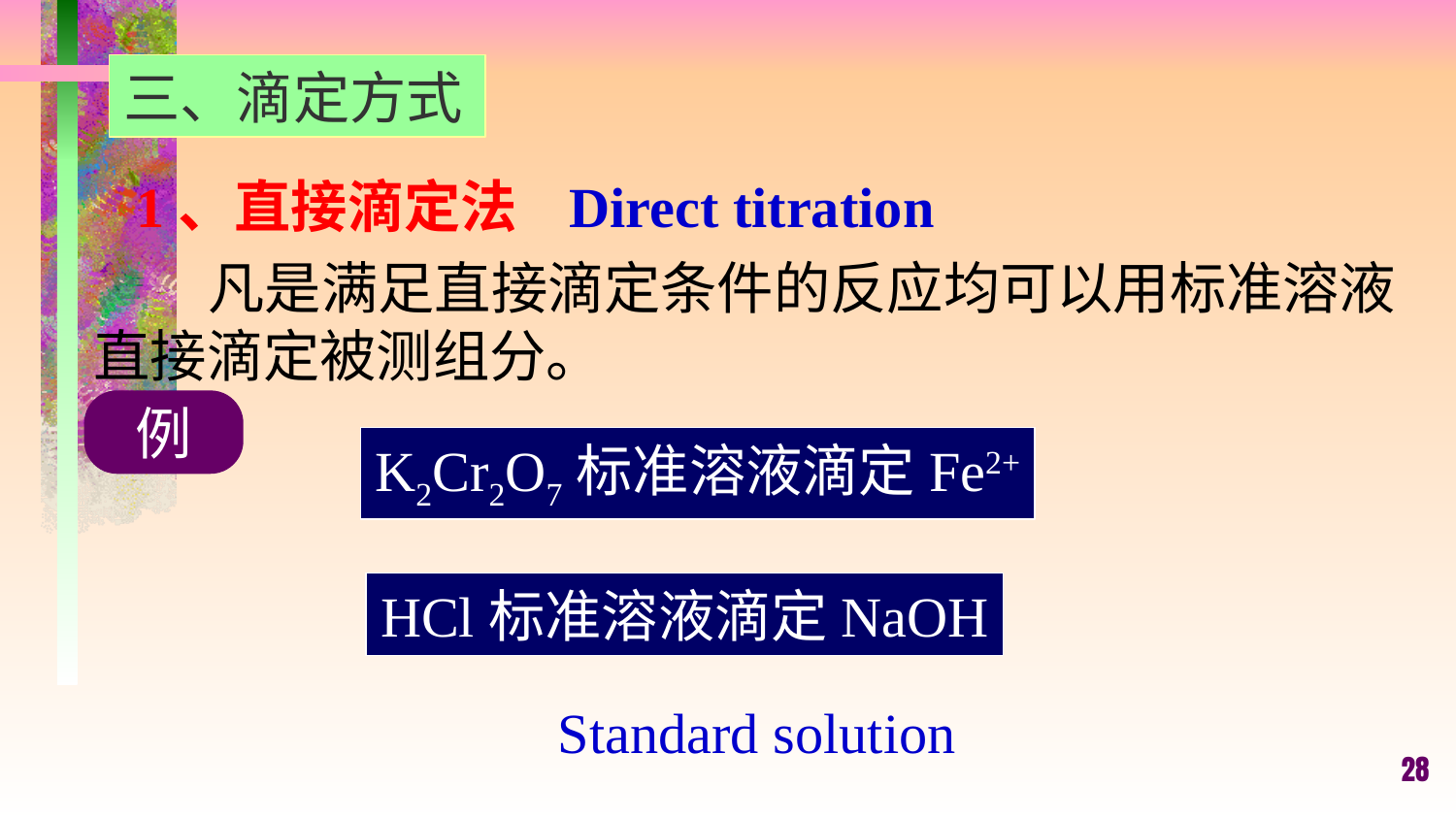

三、滴定方式
1、直接滴定法   Direct titration
        凡是满足直接滴定条件的反应均可以用标准溶液
直接滴定被测组分。
例
K2Cr2O7标准溶液滴定Fe2+
HCl标准溶液滴定NaOH
Standard solution
28